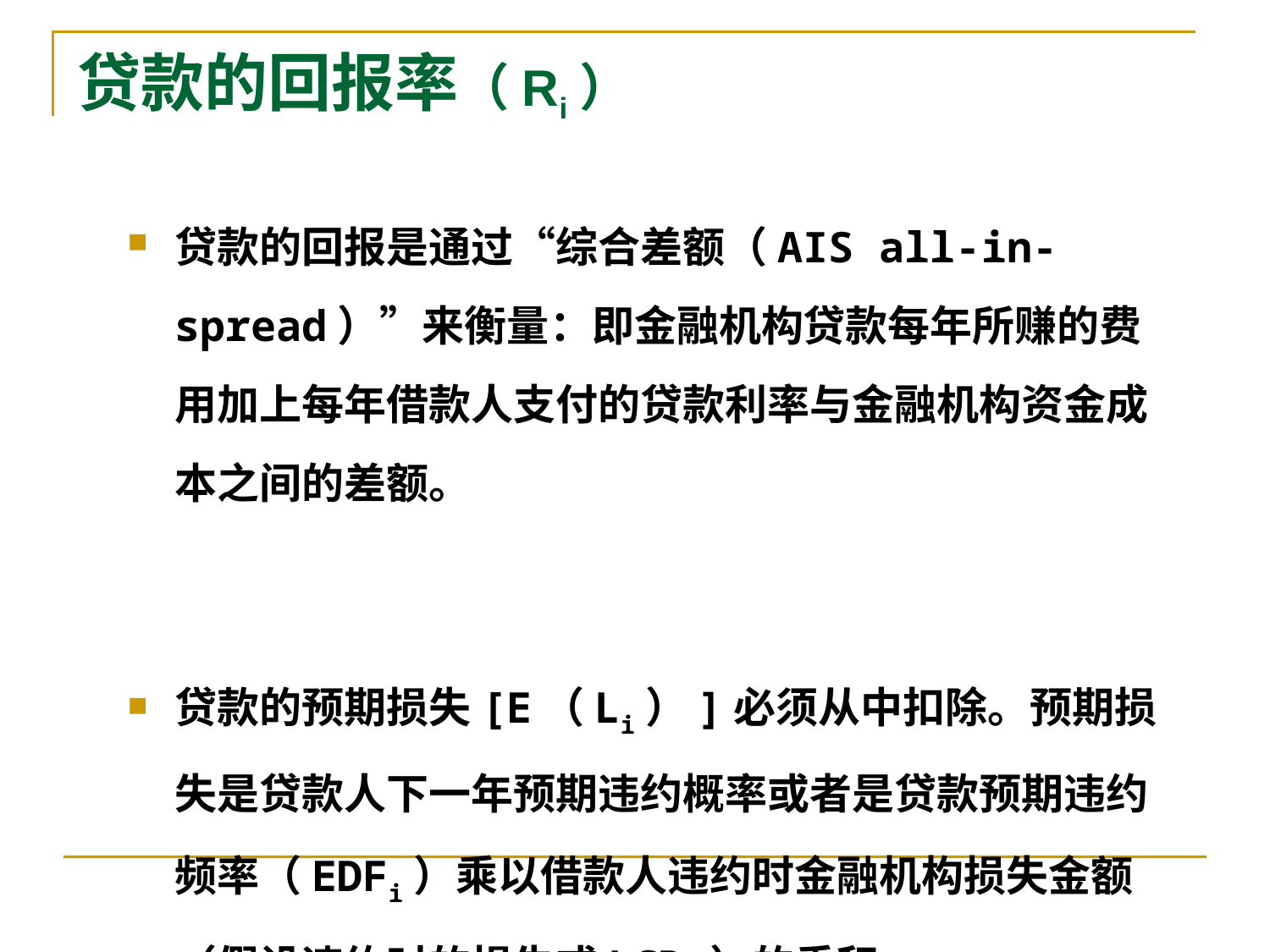

# 贷款的回报率（Ri）
贷款的回报是通过“综合差额（AIS all-in-spread）”来衡量：即金融机构贷款每年所赚的费用加上每年借款人支付的贷款利率与金融机构资金成本之间的差额。

贷款的预期损失[E（Li）]必须从中扣除。预期损失是贷款人下一年预期违约概率或者是贷款预期违约频率（EDFi）乘以借款人违约时金融机构损失金额（假设违约时的损失或LGDi）的乘积。